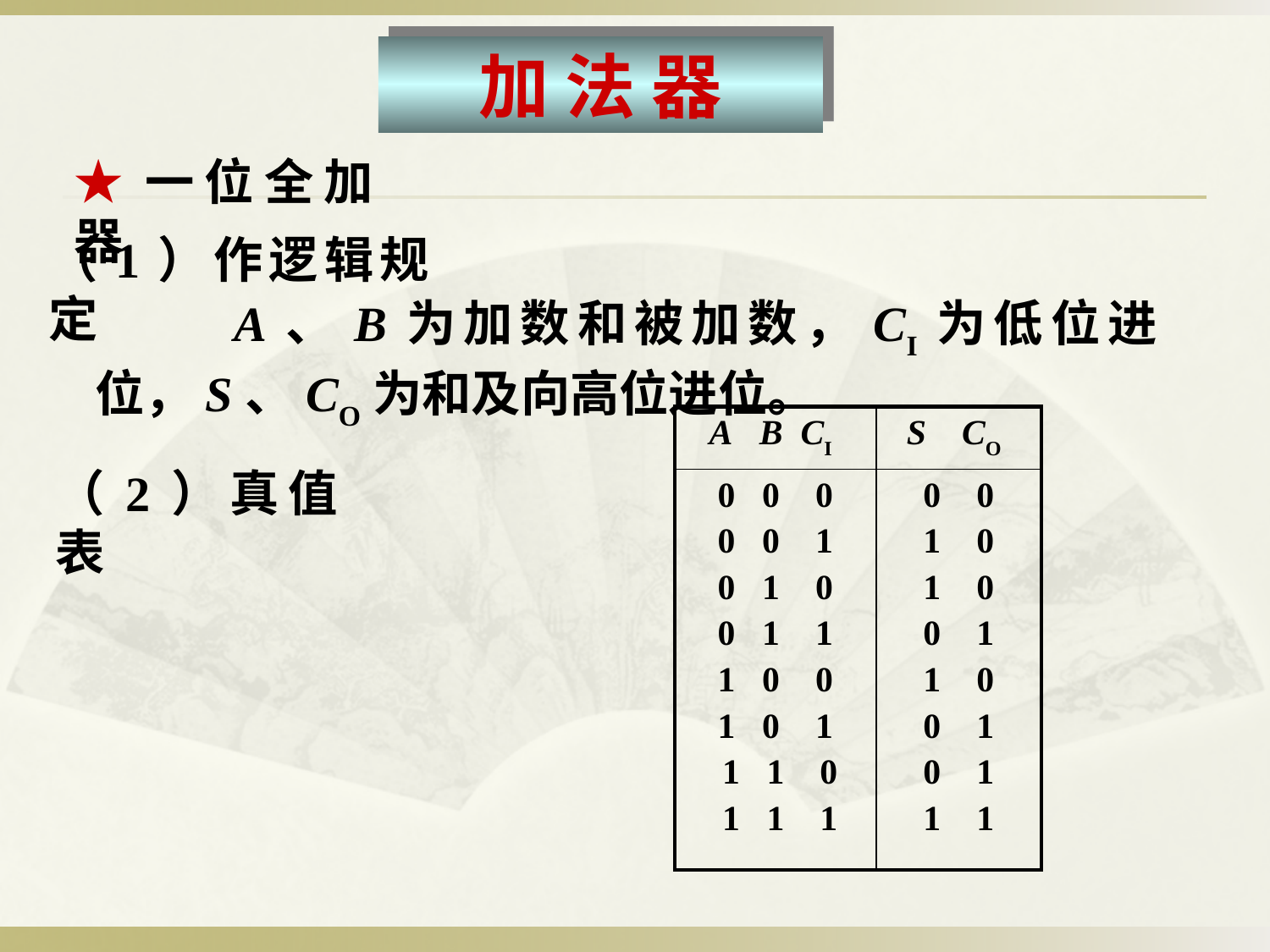

# 加 法 器
★一位全加器
（1）作逻辑规定
       A、B为加数和被加数，CI为低位进位，S、CO为和及向高位进位。
| A B CI | S CO |
| --- | --- |
| 0 0 0 0 0 1 0 1 0 0 1 1 1 0 0 1 0 1 1 1 0 1 1 1 | 0 0 1 0 1 0 0 1 1 0 0 1 0 1 1 1 |
（2）真值表